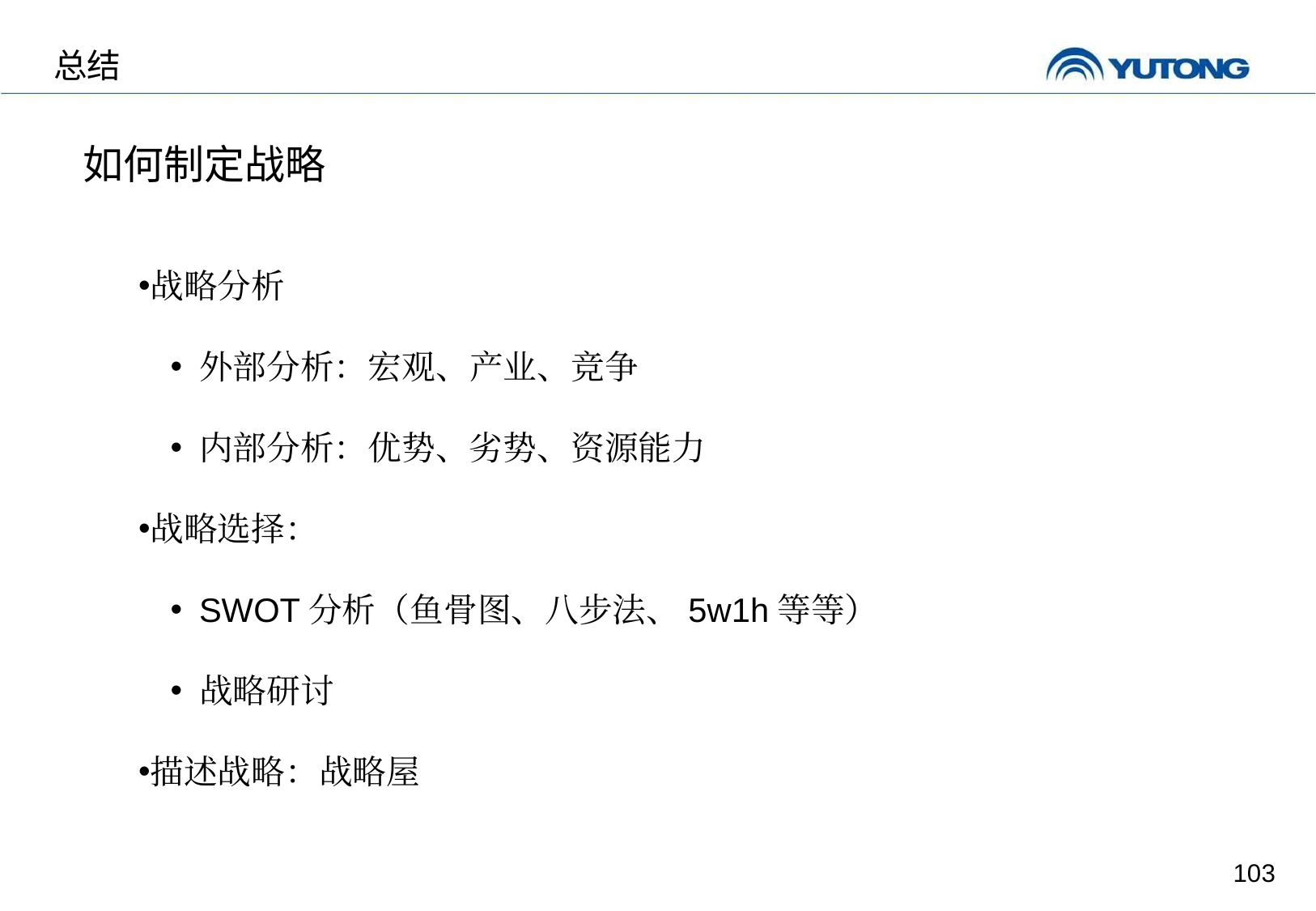

总结
如何制定战略
战略分析
外部分析：宏观、产业、竞争
内部分析：优势、劣势、资源能力
战略选择：
SWOT分析（鱼骨图、八步法、5w1h等等）
战略研讨
描述战略：战略屋
103